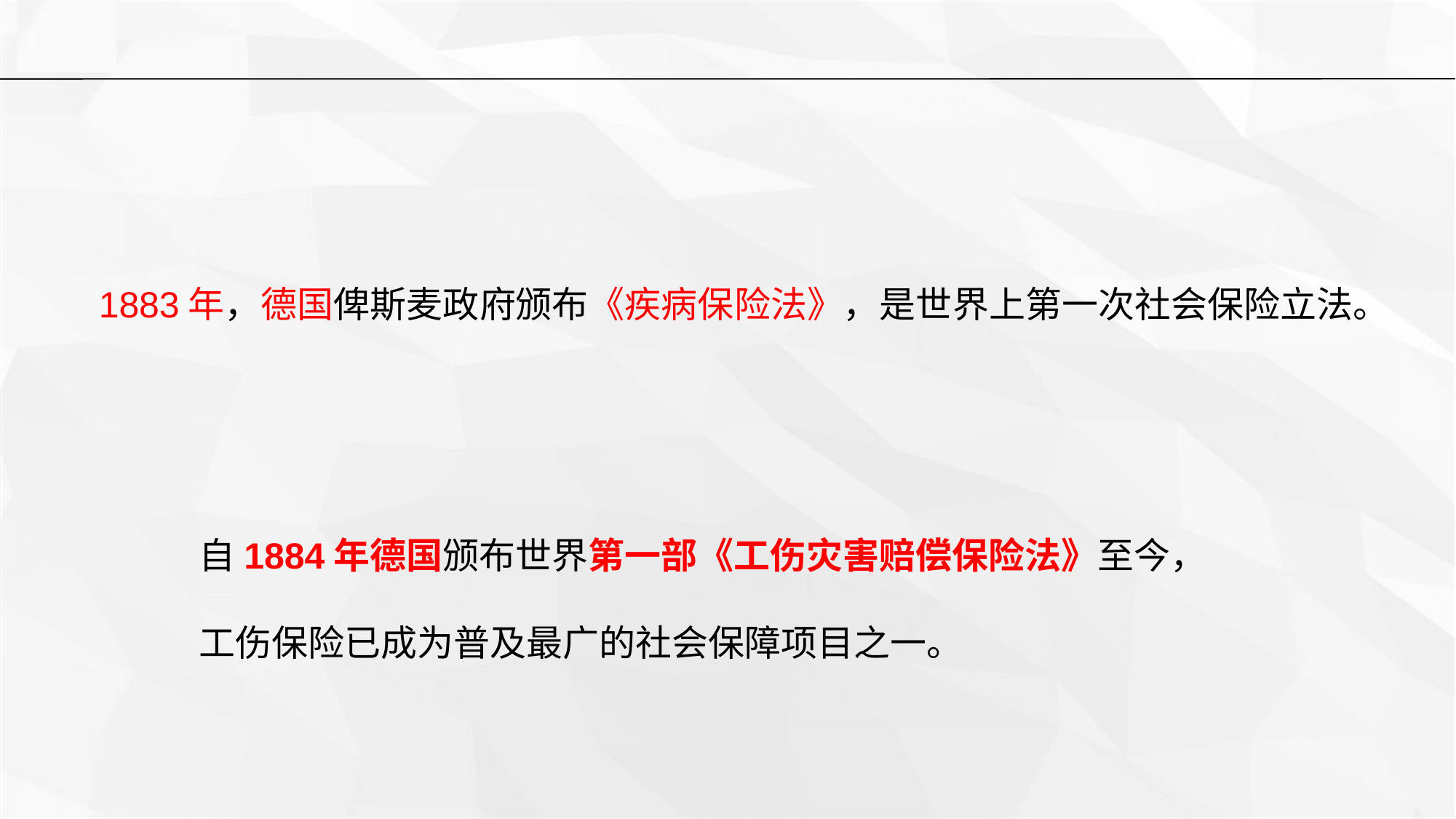

1883年，德国俾斯麦政府颁布《疾病保险法》，是世界上第一次社会保险立法。
自1884年德国颁布世界第一部《工伤灾害赔偿保险法》至今，
工伤保险已成为普及最广的社会保障项目之一。